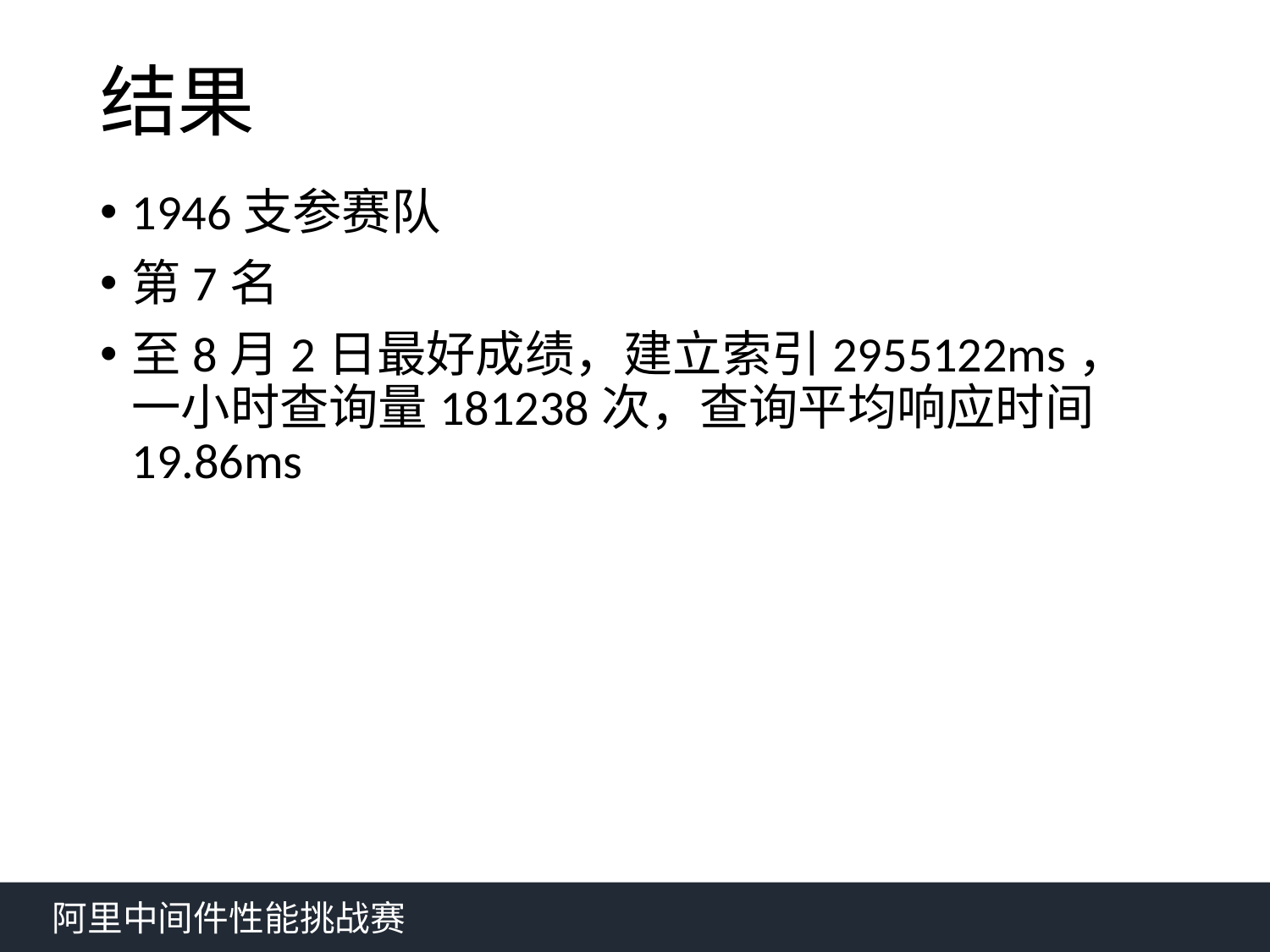

# 结果
1946支参赛队
第7名
至8月2日最好成绩，建立索引2955122ms，一小时查询量181238次，查询平均响应时间19.86ms